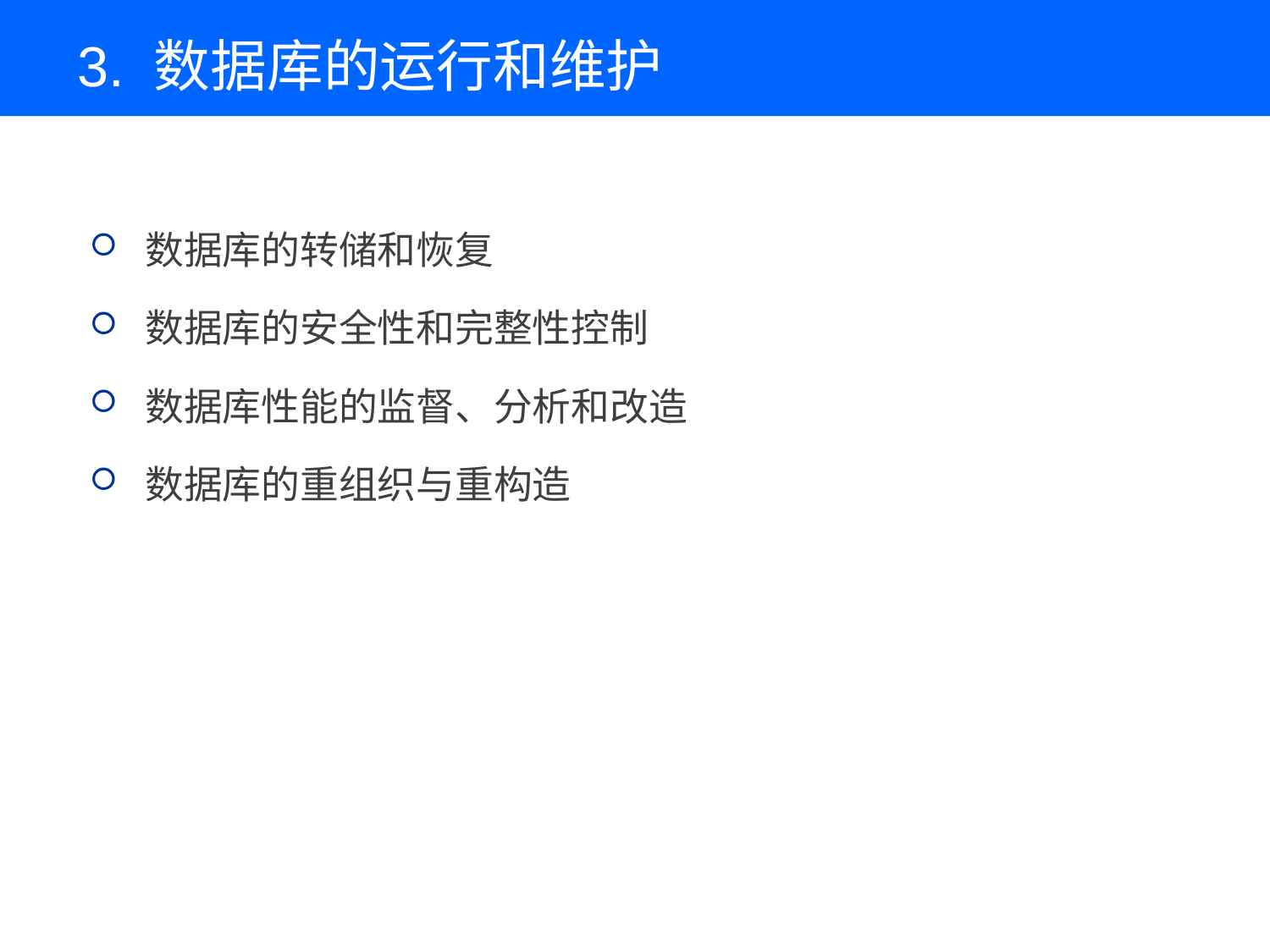

# 3. 数据库的运行和维护
 数据库的转储和恢复
 数据库的安全性和完整性控制
 数据库性能的监督、分析和改造
 数据库的重组织与重构造